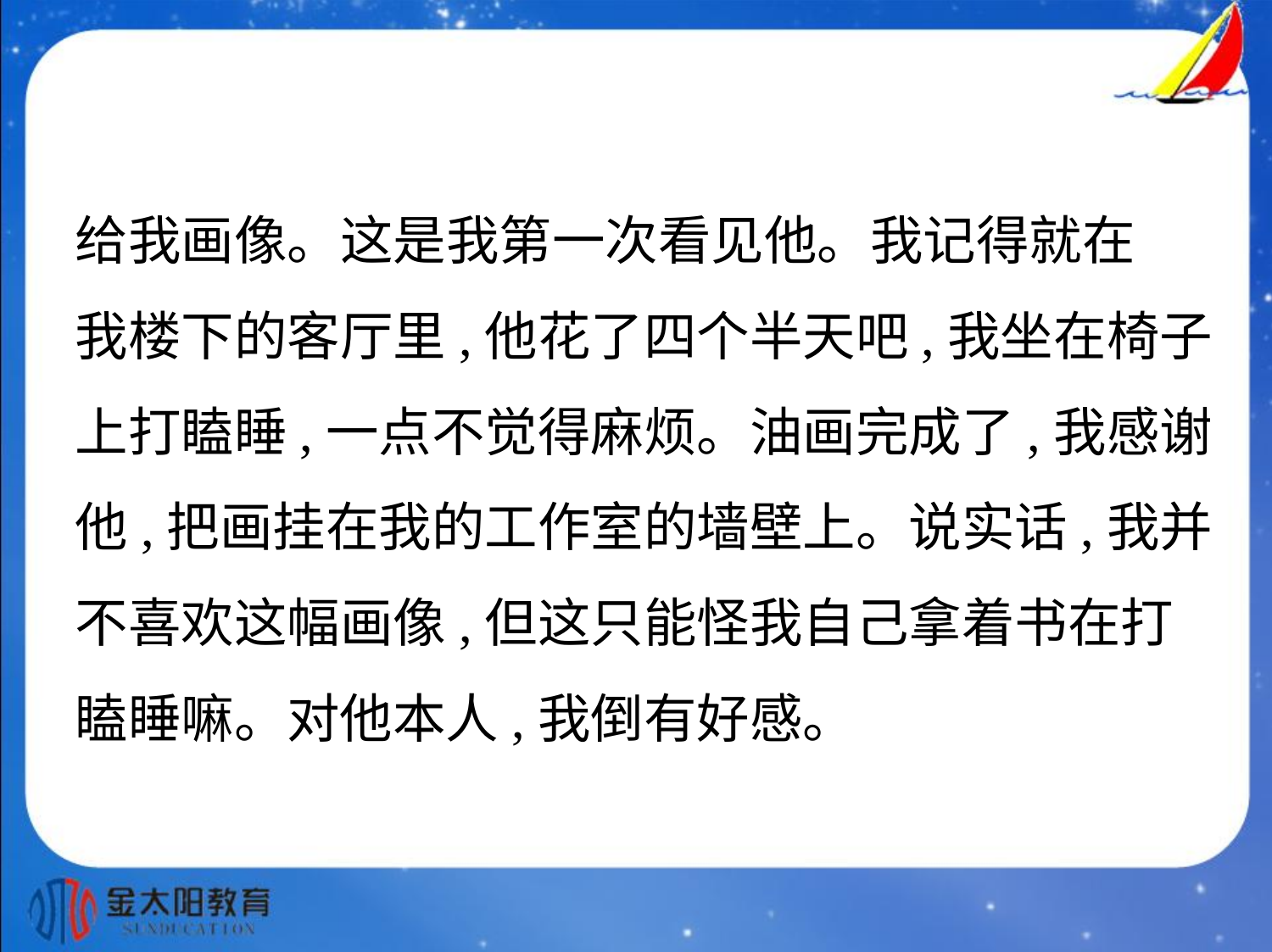

给我画像。这是我第一次看见他。我记得就在
我楼下的客厅里,他花了四个半天吧,我坐在椅子
上打瞌睡,一点不觉得麻烦。油画完成了,我感谢
他,把画挂在我的工作室的墙壁上。说实话,我并
不喜欢这幅画像,但这只能怪我自己拿着书在打
瞌睡嘛。对他本人,我倒有好感。